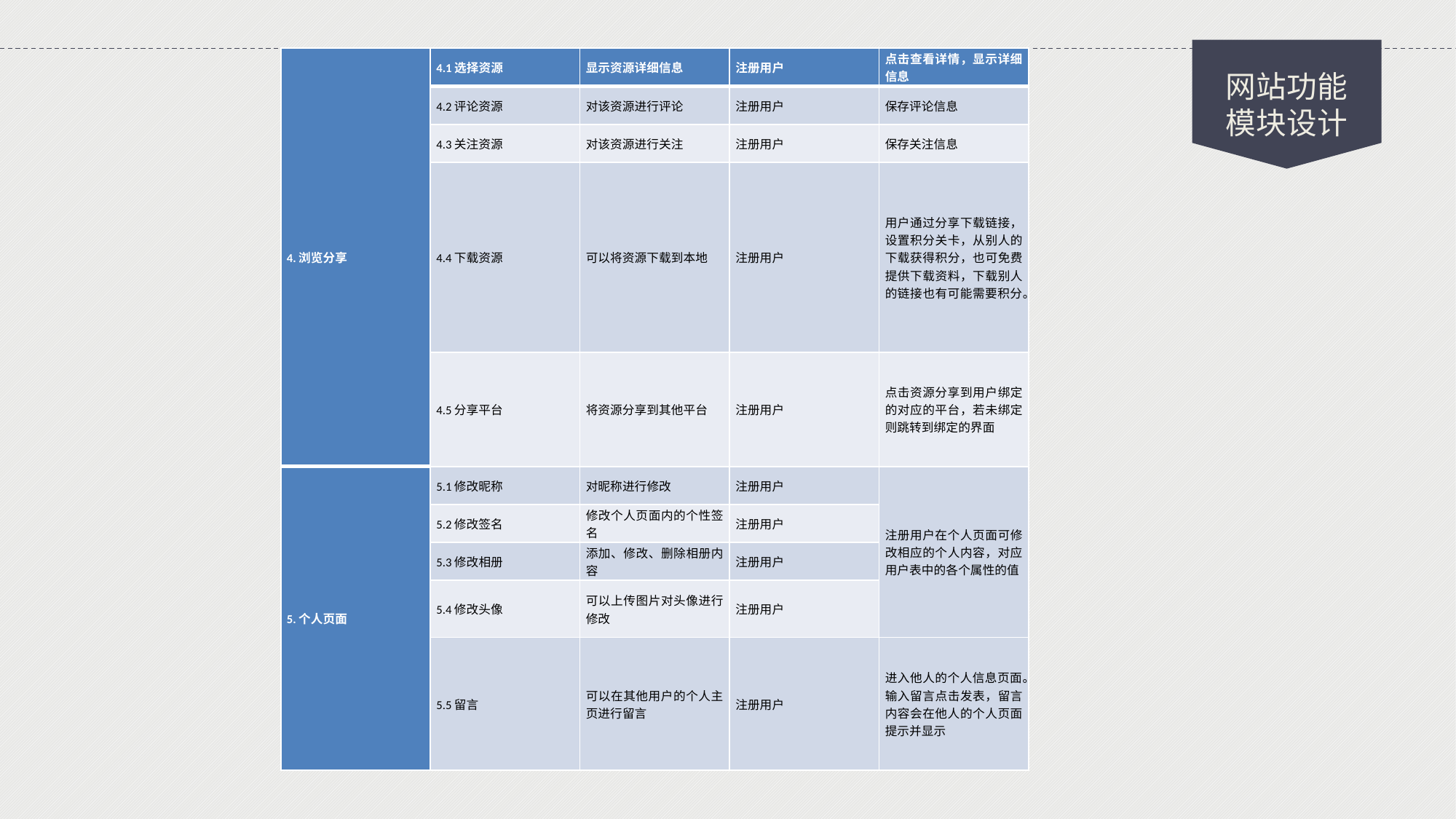

| 4.浏览分享 | 4.1选择资源 | 显示资源详细信息 | 注册用户 | 点击查看详情，显示详细信息 |
| --- | --- | --- | --- | --- |
|  | 4.2评论资源 | 对该资源进行评论 | 注册用户 | 保存评论信息 |
|  | 4.3关注资源 | 对该资源进行关注 | 注册用户 | 保存关注信息 |
|  | 4.4下载资源 | 可以将资源下载到本地 | 注册用户 | 用户通过分享下载链接，设置积分关卡，从别人的下载获得积分，也可免费提供下载资料，下载别人的链接也有可能需要积分。 |
|  | 4.5分享平台 | 将资源分享到其他平台 | 注册用户 | 点击资源分享到用户绑定的对应的平台，若未绑定则跳转到绑定的界面 |
| 5.个人页面 | 5.1修改昵称 | 对昵称进行修改 | 注册用户 | 注册用户在个人页面可修改相应的个人内容，对应用户表中的各个属性的值 |
|  | 5.2修改签名 | 修改个人页面内的个性签名 | 注册用户 |  |
|  | 5.3修改相册 | 添加、修改、删除相册内容 | 注册用户 |  |
|  | 5.4修改头像 | 可以上传图片对头像进行修改 | 注册用户 |  |
|  | 5.5留言 | 可以在其他用户的个人主页进行留言 | 注册用户 | 进入他人的个人信息页面。输入留言点击发表，留言内容会在他人的个人页面提示并显示 |
网站功能
模块设计